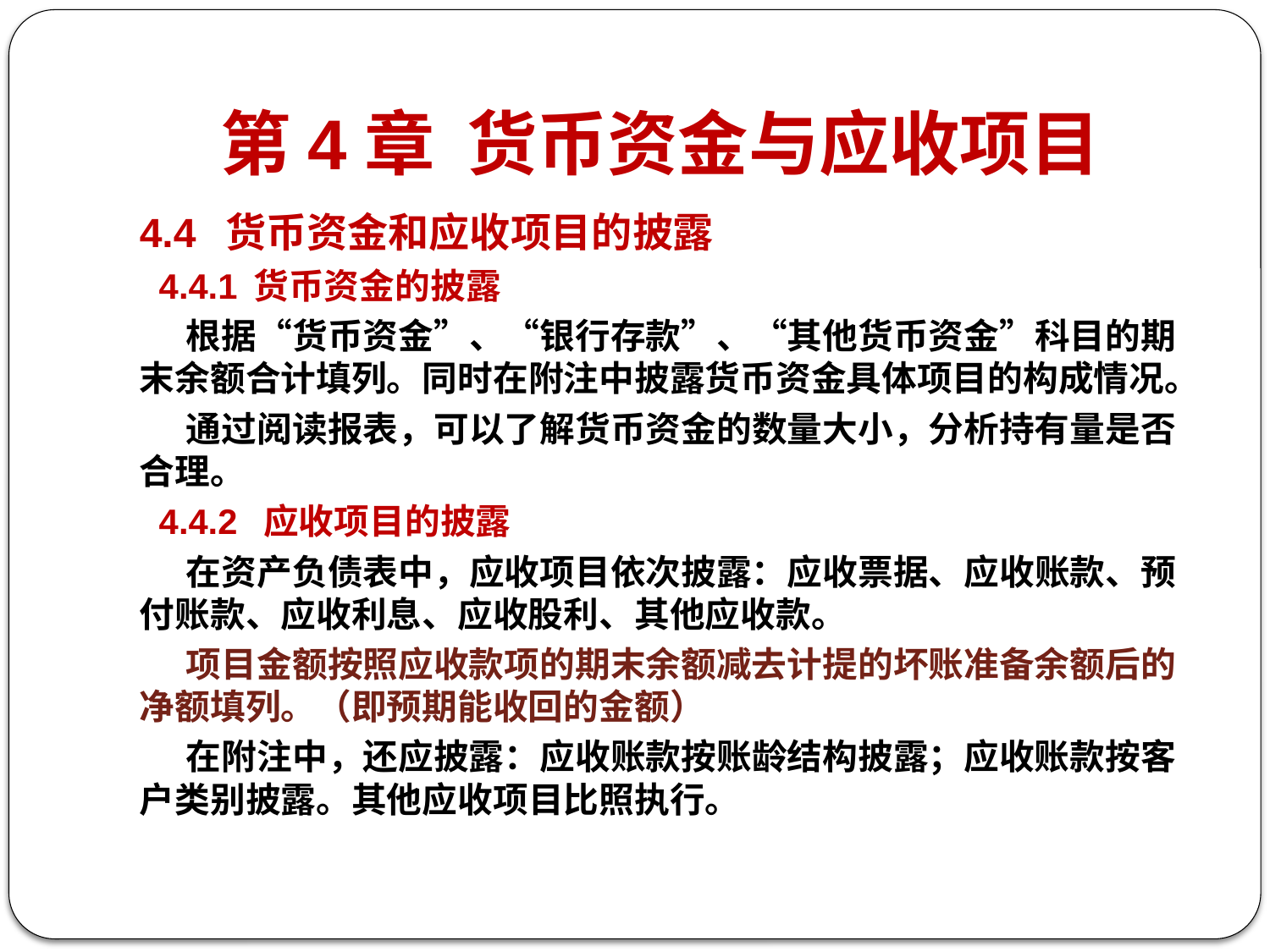

# 第4章  货币资金与应收项目
4.4  货币资金和应收项目的披露
  4.4.1 货币资金的披露
     根据“货币资金”、“银行存款”、“其他货币资金”科目的期末余额合计填列。同时在附注中披露货币资金具体项目的构成情况。
     通过阅读报表，可以了解货币资金的数量大小，分析持有量是否合理。
  4.4.2  应收项目的披露
     在资产负债表中，应收项目依次披露：应收票据、应收账款、预付账款、应收利息、应收股利、其他应收款。
     项目金额按照应收款项的期末余额减去计提的坏账准备余额后的净额填列。（即预期能收回的金额）
     在附注中，还应披露：应收账款按账龄结构披露；应收账款按客户类别披露。其他应收项目比照执行。